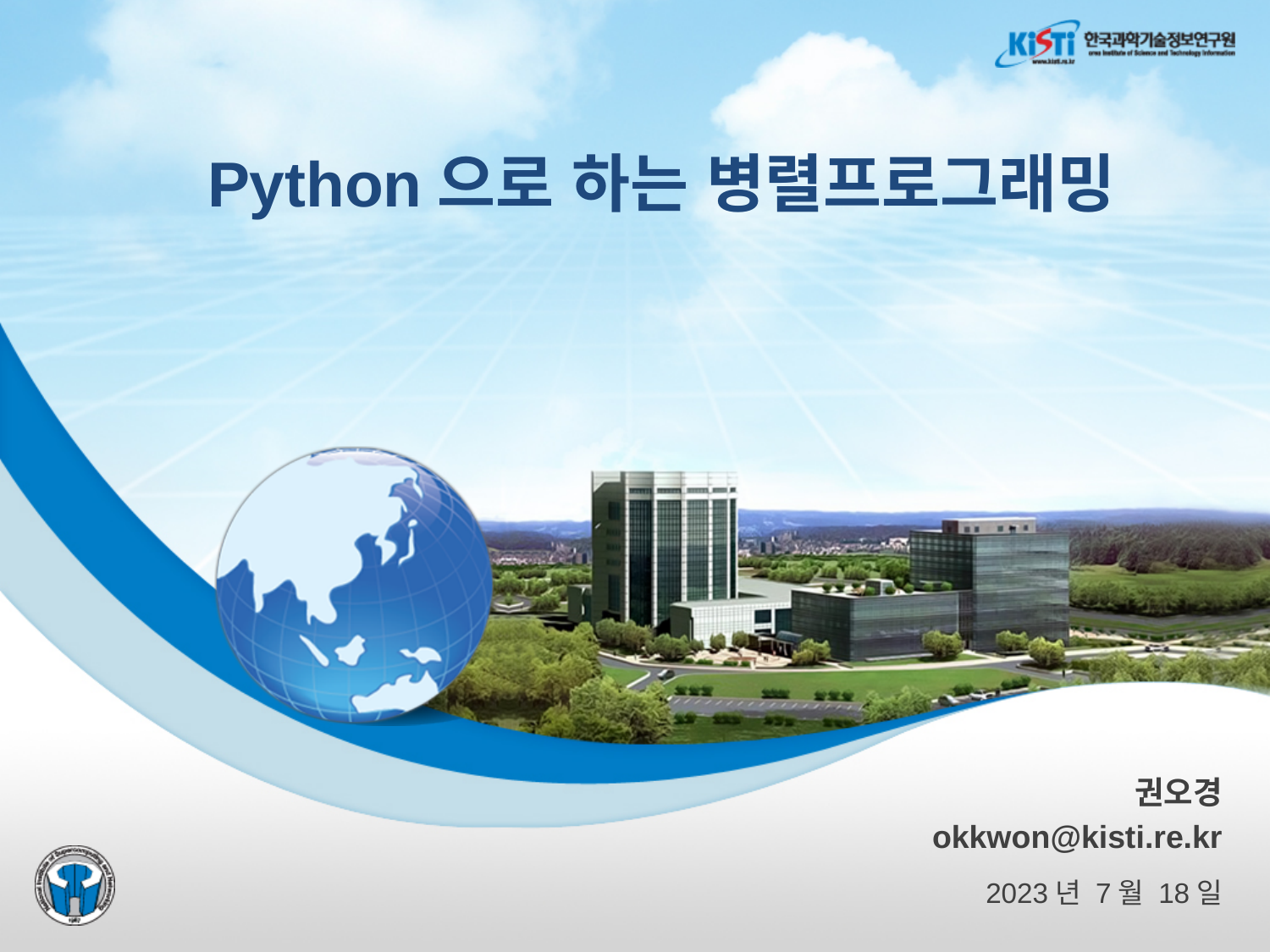

Python으로 하는 병렬프로그래밍

권오경
okkwon@kisti.re.kr

2023년 7월 18일